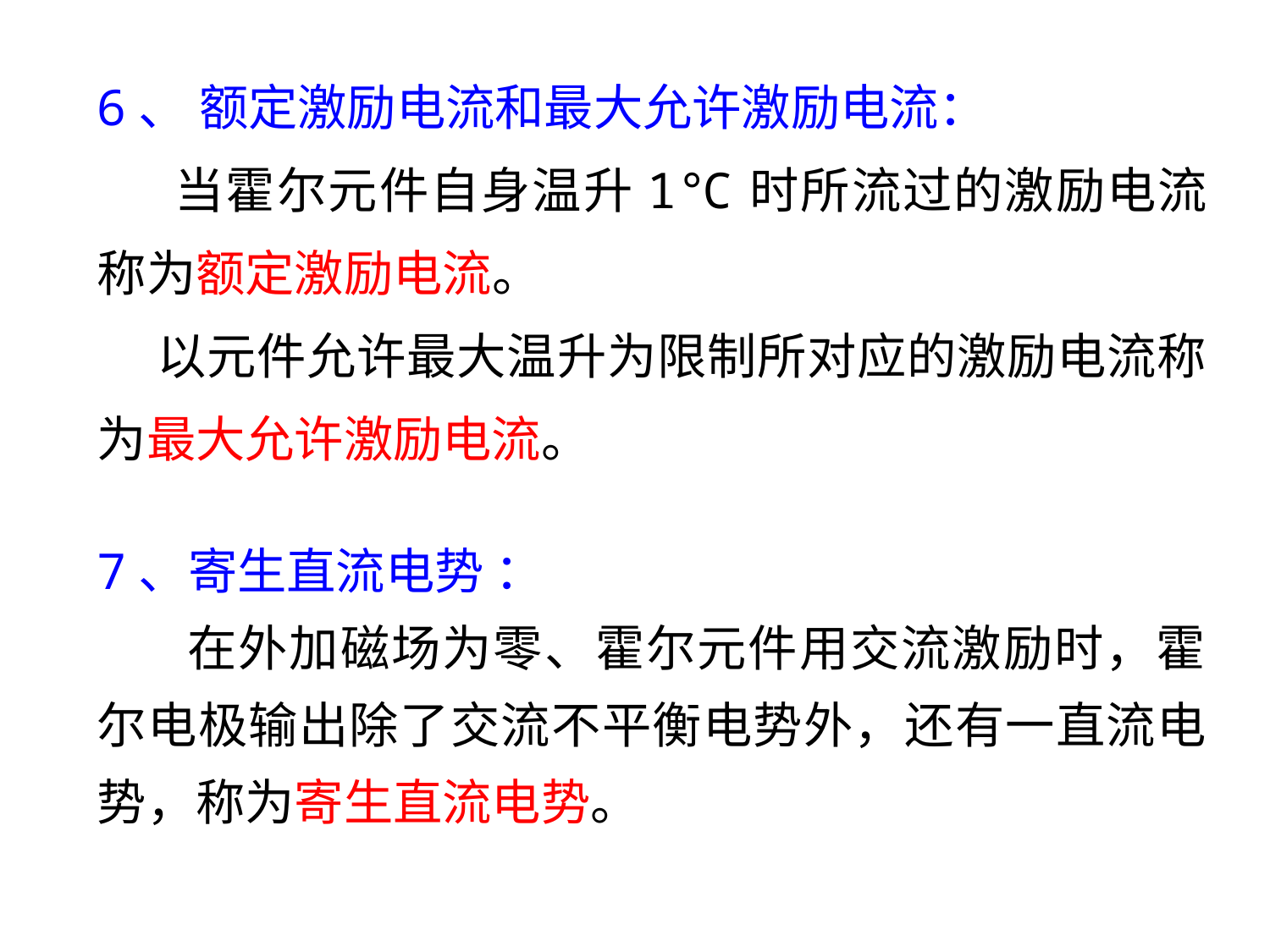

6、 额定激励电流和最大允许激励电流：
     当霍尔元件自身温升1℃时所流过的激励电流称为额定激励电流。
    以元件允许最大温升为限制所对应的激励电流称为最大允许激励电流。
7、寄生直流电势 ：
      在外加磁场为零、霍尔元件用交流激励时，霍尔电极输出除了交流不平衡电势外，还有一直流电势，称为寄生直流电势。